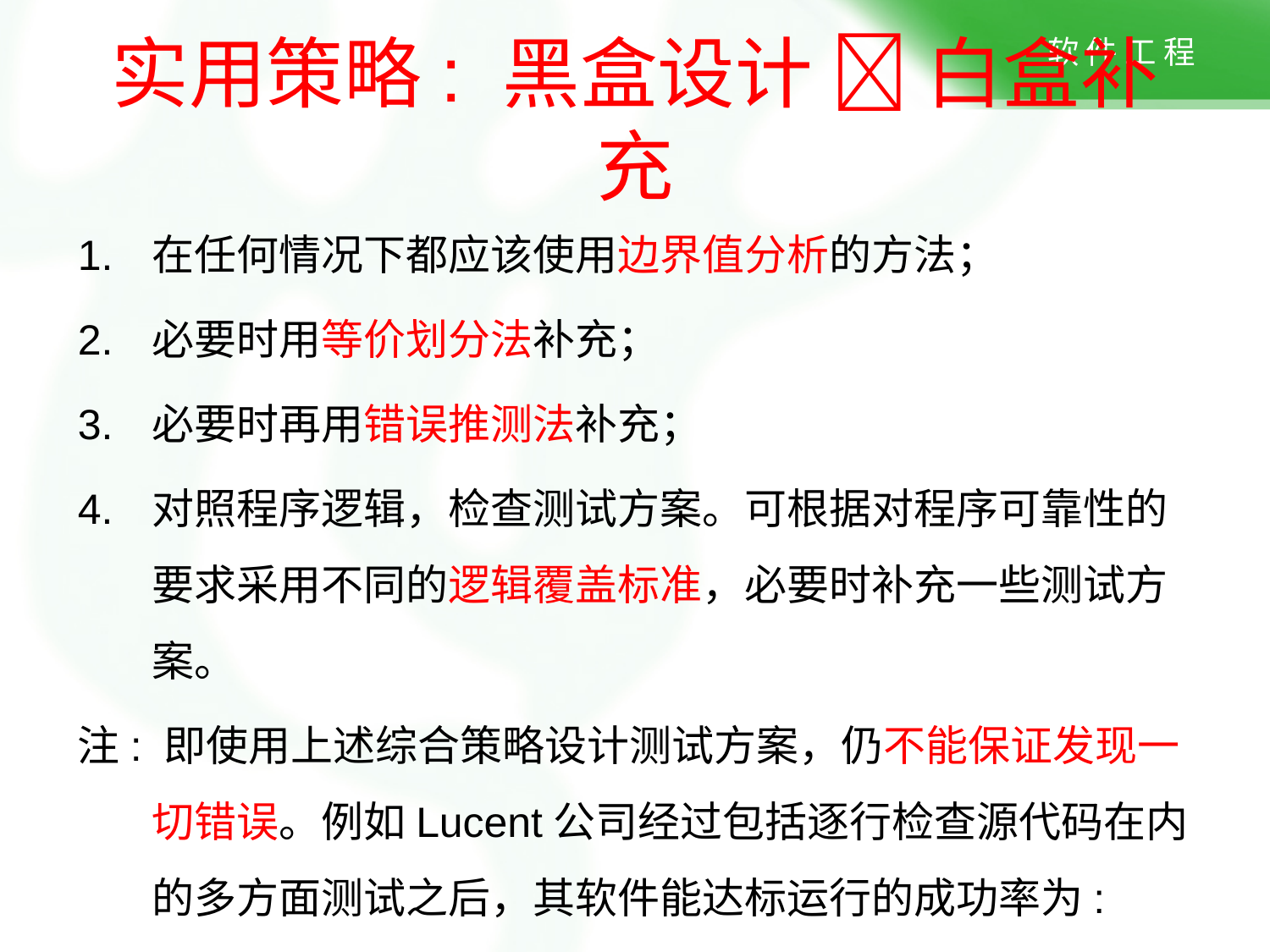

实用策略: 黑盒设计 ⊕ 白盒补充
在任何情况下都应该使用边界值分析的方法；
必要时用等价划分法补充；
必要时再用错误推测法补充；
对照程序逻辑，检查测试方案。可根据对程序可靠性的要求采用不同的逻辑覆盖标准，必要时补充一些测试方案。
注: 即使用上述综合策略设计测试方案，仍不能保证发现一切错误。例如Lucent公司经过包括逐行检查源代码在内的多方面测试之后，其软件能达标运行的成功率为: 80%